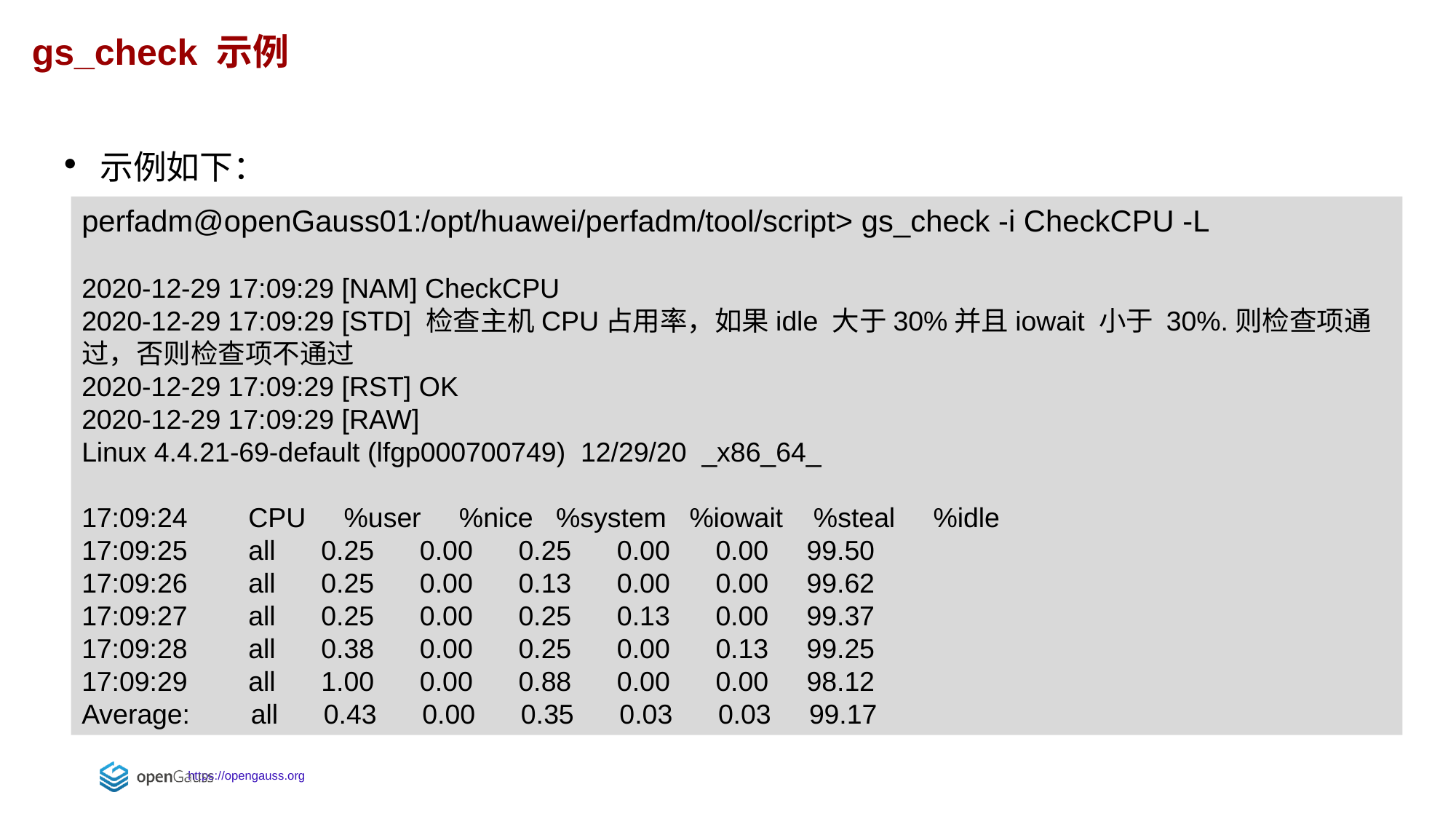

gs_check 示例
示例如下：
perfadm@openGauss01:/opt/huawei/perfadm/tool/script> gs_check -i CheckCPU -L

2020-12-29 17:09:29 [NAM] CheckCPU
2020-12-29 17:09:29 [STD] 检查主机CPU占用率，如果idle 大于30%并且iowait 小于 30%.则检查项通过，否则检查项不通过
2020-12-29 17:09:29 [RST] OK
2020-12-29 17:09:29 [RAW]
Linux 4.4.21-69-default (lfgp000700749)  12/29/20  _x86_64_

17:09:24        CPU     %user     %nice   %system   %iowait    %steal     %idle
17:09:25        all      0.25      0.00      0.25      0.00      0.00     99.50
17:09:26        all      0.25      0.00      0.13      0.00      0.00     99.62
17:09:27        all      0.25      0.00      0.25      0.13      0.00     99.37
17:09:28        all      0.38      0.00      0.25      0.00      0.13     99.25
17:09:29        all      1.00      0.00      0.88      0.00      0.00     98.12
Average:        all      0.43      0.00      0.35      0.03      0.03     99.17